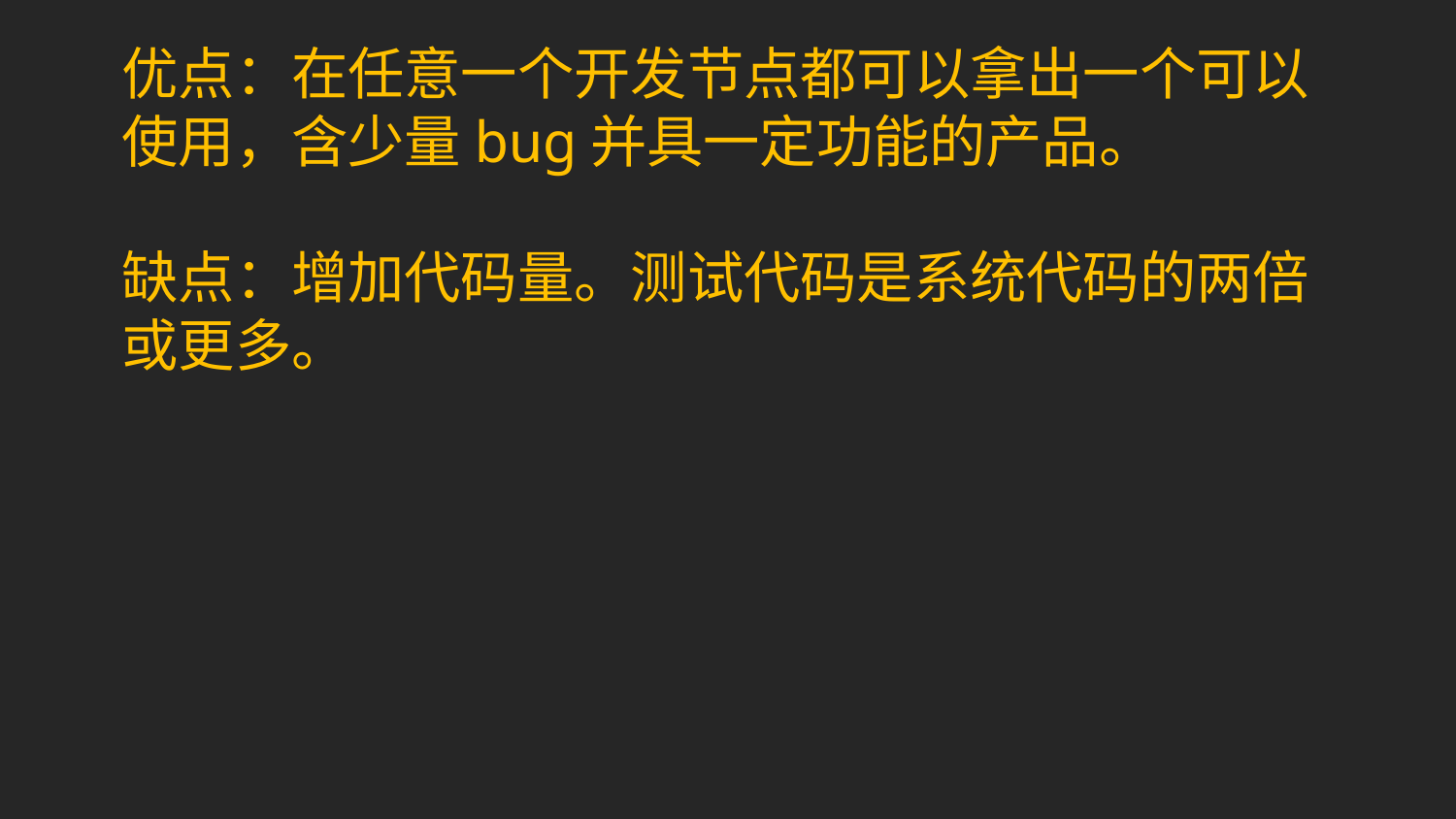

优点：在任意一个开发节点都可以拿出一个可以使用，含少量bug并具一定功能的产品。

缺点：增加代码量。测试代码是系统代码的两倍或更多。